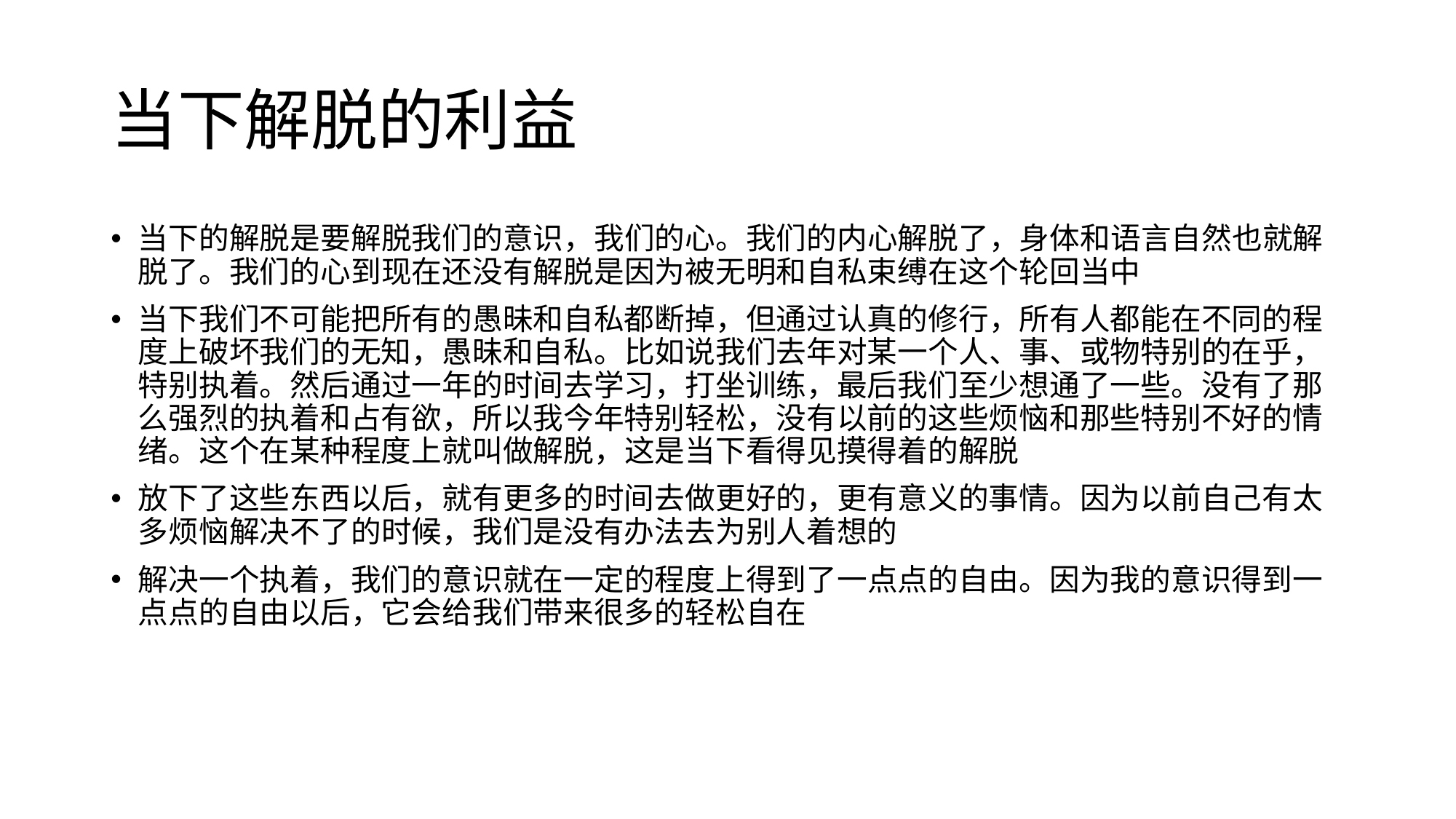

# 当下解脱的利益
当下的解脱是要解脱我们的意识，我们的心。我们的内心解脱了，身体和语言自然也就解脱了。我们的心到现在还没有解脱是因为被无明和自私束缚在这个轮回当中
当下我们不可能把所有的愚昧和自私都断掉，但通过认真的修行，所有人都能在不同的程度上破坏我们的无知，愚昧和自私。比如说我们去年对某一个人、事、或物特别的在乎，特别执着。然后通过一年的时间去学习，打坐训练，最后我们至少想通了一些。没有了那么强烈的执着和占有欲，所以我今年特别轻松，没有以前的这些烦恼和那些特别不好的情绪。这个在某种程度上就叫做解脱，这是当下看得见摸得着的解脱
放下了这些东西以后，就有更多的时间去做更好的，更有意义的事情。因为以前自己有太多烦恼解决不了的时候，我们是没有办法去为别人着想的
解决一个执着，我们的意识就在一定的程度上得到了一点点的自由。因为我的意识得到一点点的自由以后，它会给我们带来很多的轻松自在